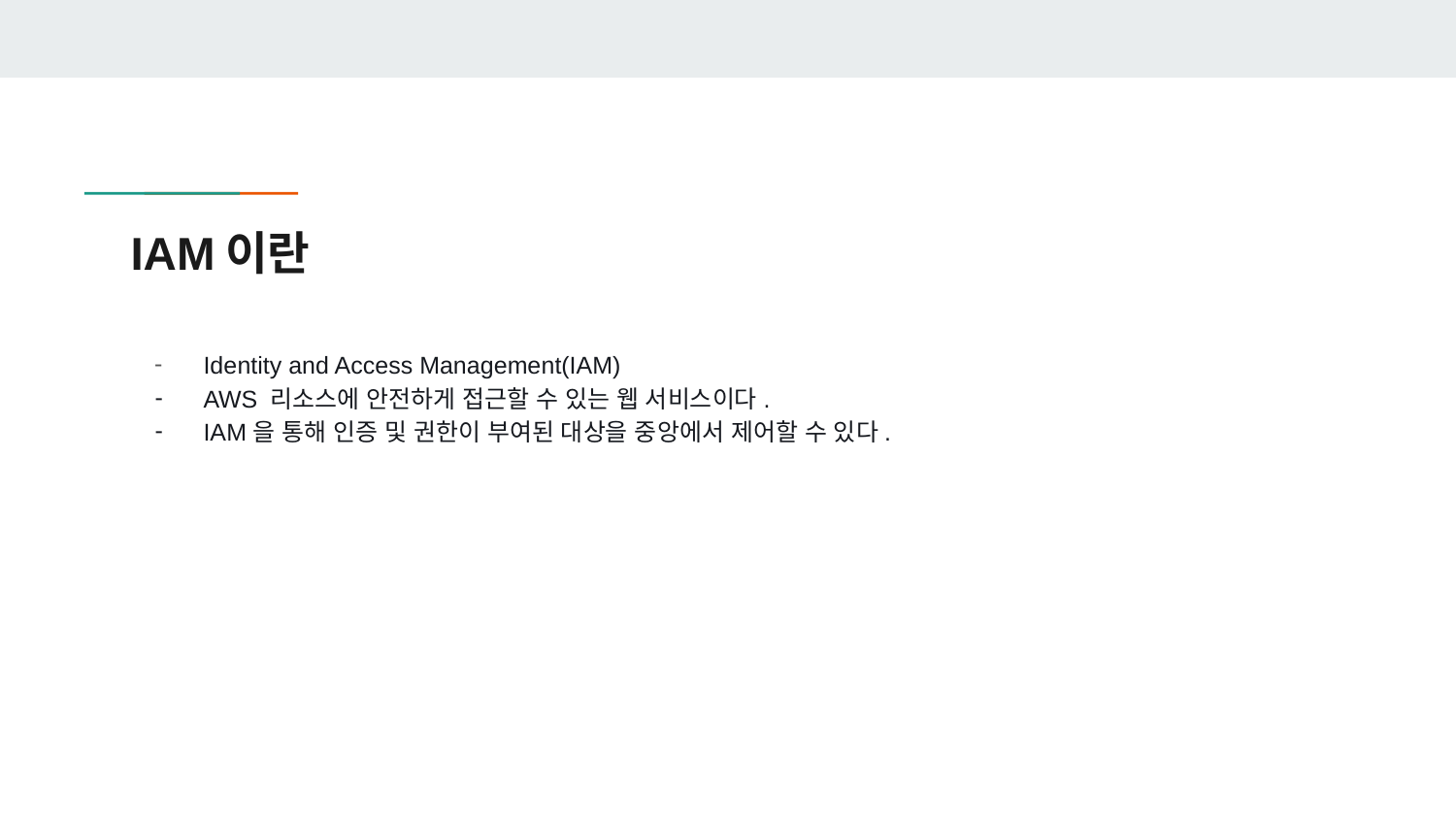

# IAM이란
Identity and Access Management(IAM)
AWS 리소스에 안전하게 접근할 수 있는 웹 서비스이다.
IAM을 통해 인증 및 권한이 부여된 대상을 중앙에서 제어할 수 있다.